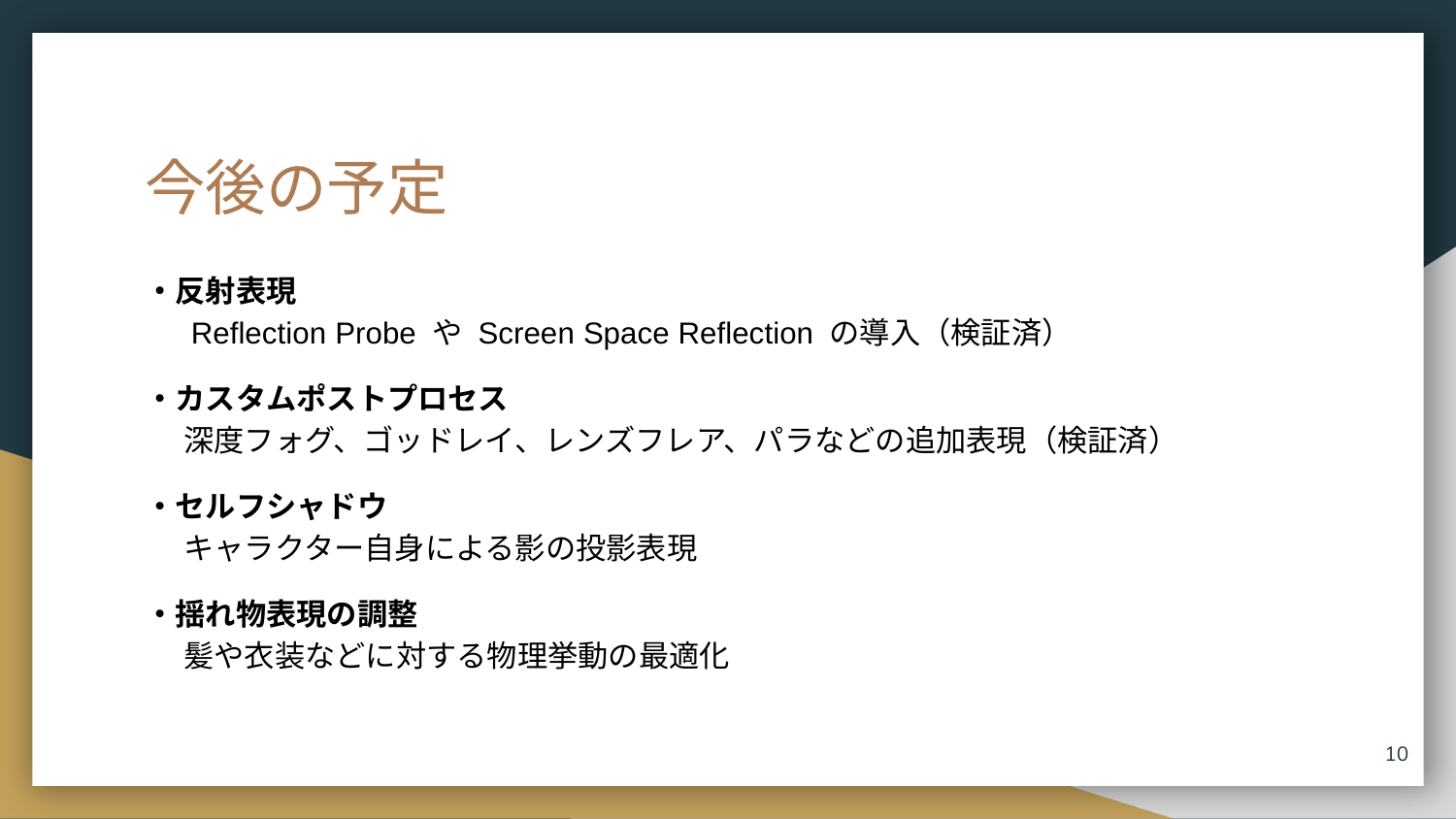

# 今後の予定
・反射表現
 　Reflection Probe や Screen Space Reflection の導入（検証済）
・カスタムポストプロセス
 　深度フォグ、ゴッドレイ、レンズフレア、パラなどの追加表現（検証済）
・セルフシャドウ
 　キャラクター自身による影の投影表現
・揺れ物表現の調整
 　髪や衣装などに対する物理挙動の最適化

10